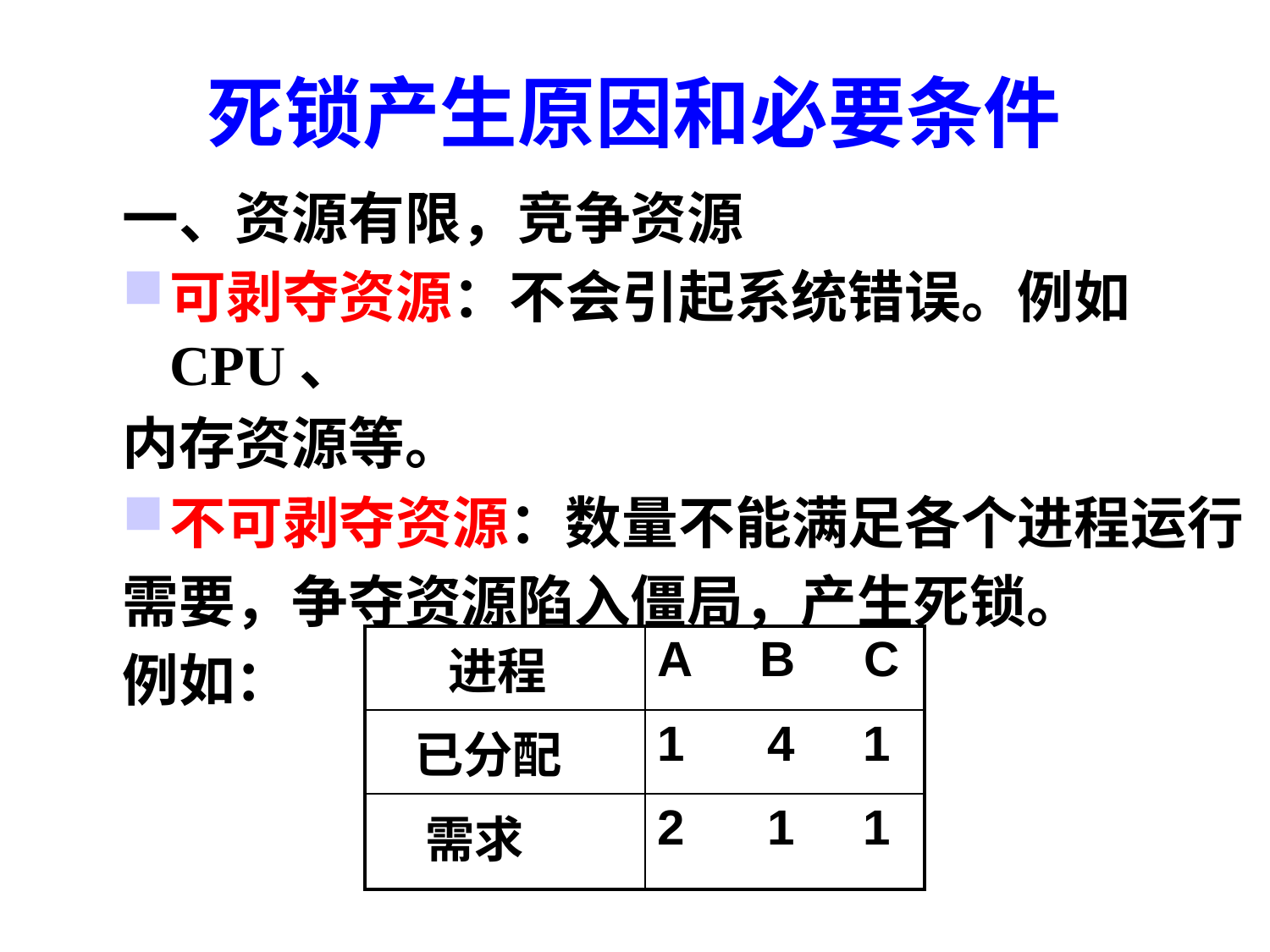

# 死锁产生原因和必要条件
一、资源有限，竞争资源
可剥夺资源：不会引起系统错误。例如CPU、
内存资源等。
不可剥夺资源：数量不能满足各个进程运行
需要，争夺资源陷入僵局，产生死锁。
例如：

| 进程 | A B C |
| --- | --- |
| 已分配 | 1 4 1 |
| 需求 | 2 1 1 |